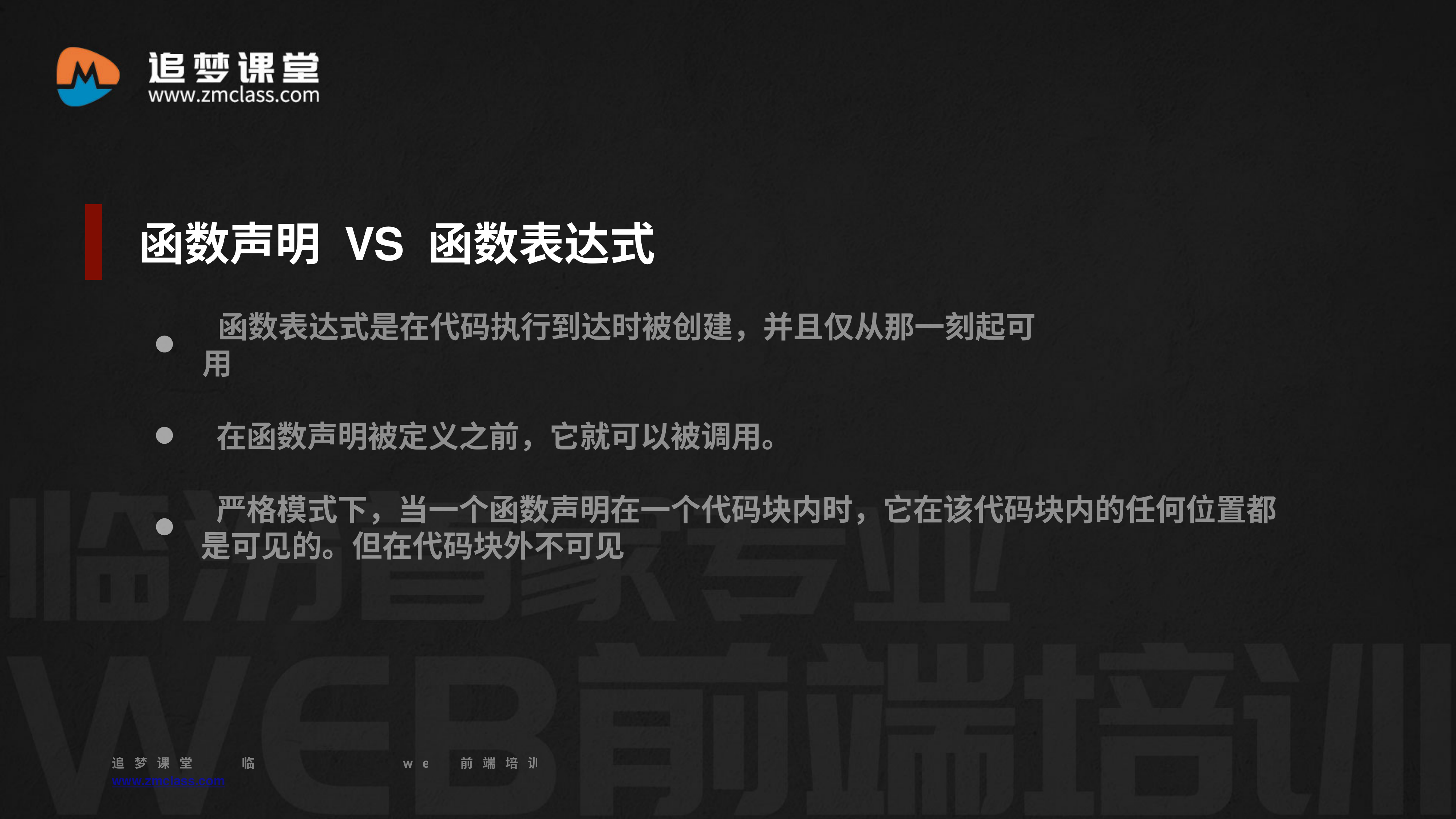

函数声明 VS 函数表达式
 函数表达式是在代码执行到达时被创建，并且仅从那一刻起可用

 在函数声明被定义之前，它就可以被调用。

 严格模式下，当一个函数声明在一个代码块内时，它在该代码块内的任何位置都是可见的。但在代码块外不可见

追梦课堂   临汾首家专业的web前端培训机构                                                          www.zmclass.com
15